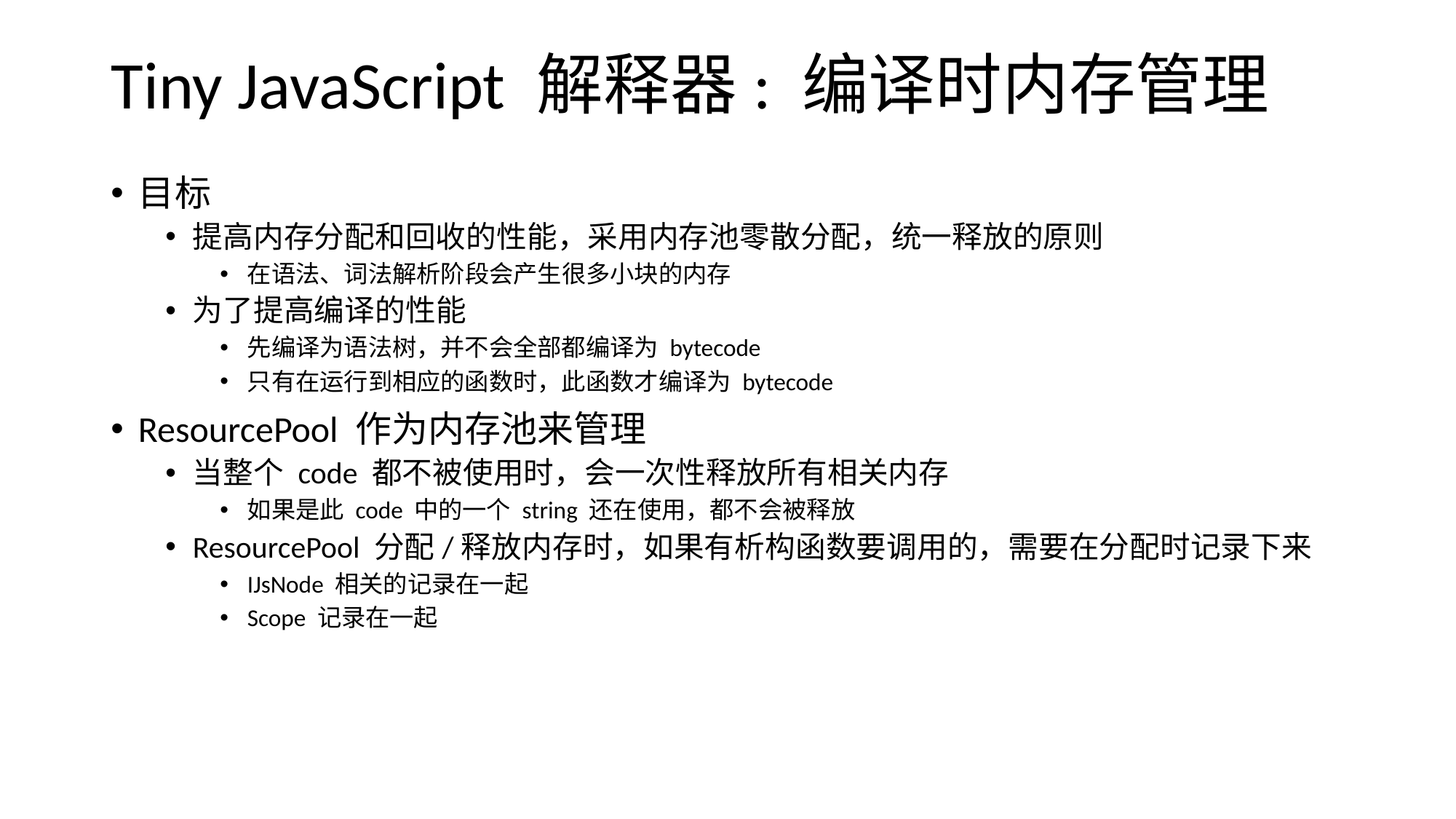

# Tiny JavaScript 解释器: 编译时内存管理
目标
提高内存分配和回收的性能，采用内存池零散分配，统一释放的原则
在语法、词法解析阶段会产生很多小块的内存
为了提高编译的性能
先编译为语法树，并不会全部都编译为 bytecode
只有在运行到相应的函数时，此函数才编译为 bytecode
ResourcePool 作为内存池来管理
当整个 code 都不被使用时，会一次性释放所有相关内存
如果是此 code 中的一个 string 还在使用，都不会被释放
ResourcePool 分配/释放内存时，如果有析构函数要调用的，需要在分配时记录下来
IJsNode 相关的记录在一起
Scope 记录在一起